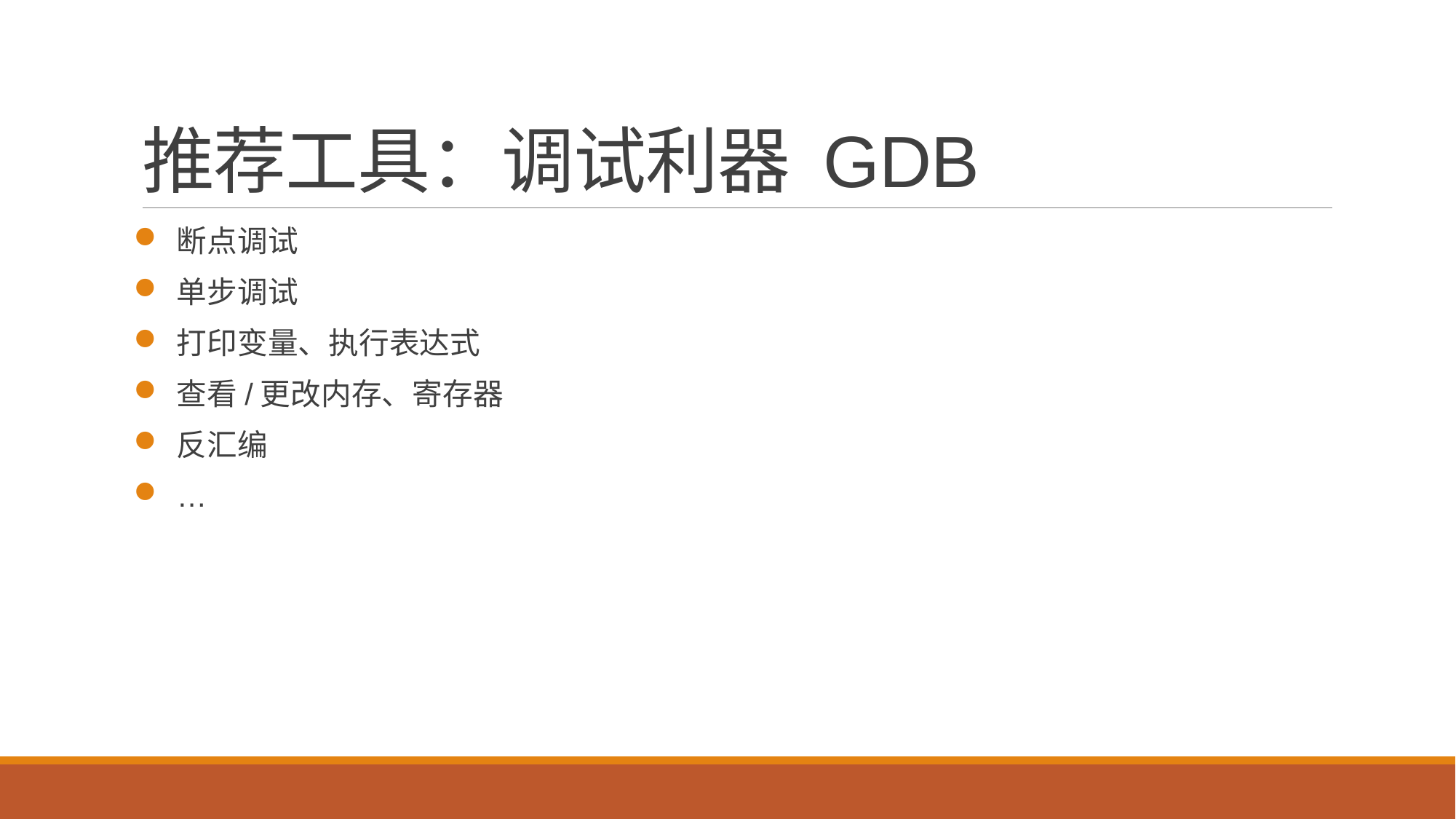

# 推荐工具：调试利器 GDB
断点调试
单步调试
打印变量、执行表达式
查看/更改内存、寄存器
反汇编
…